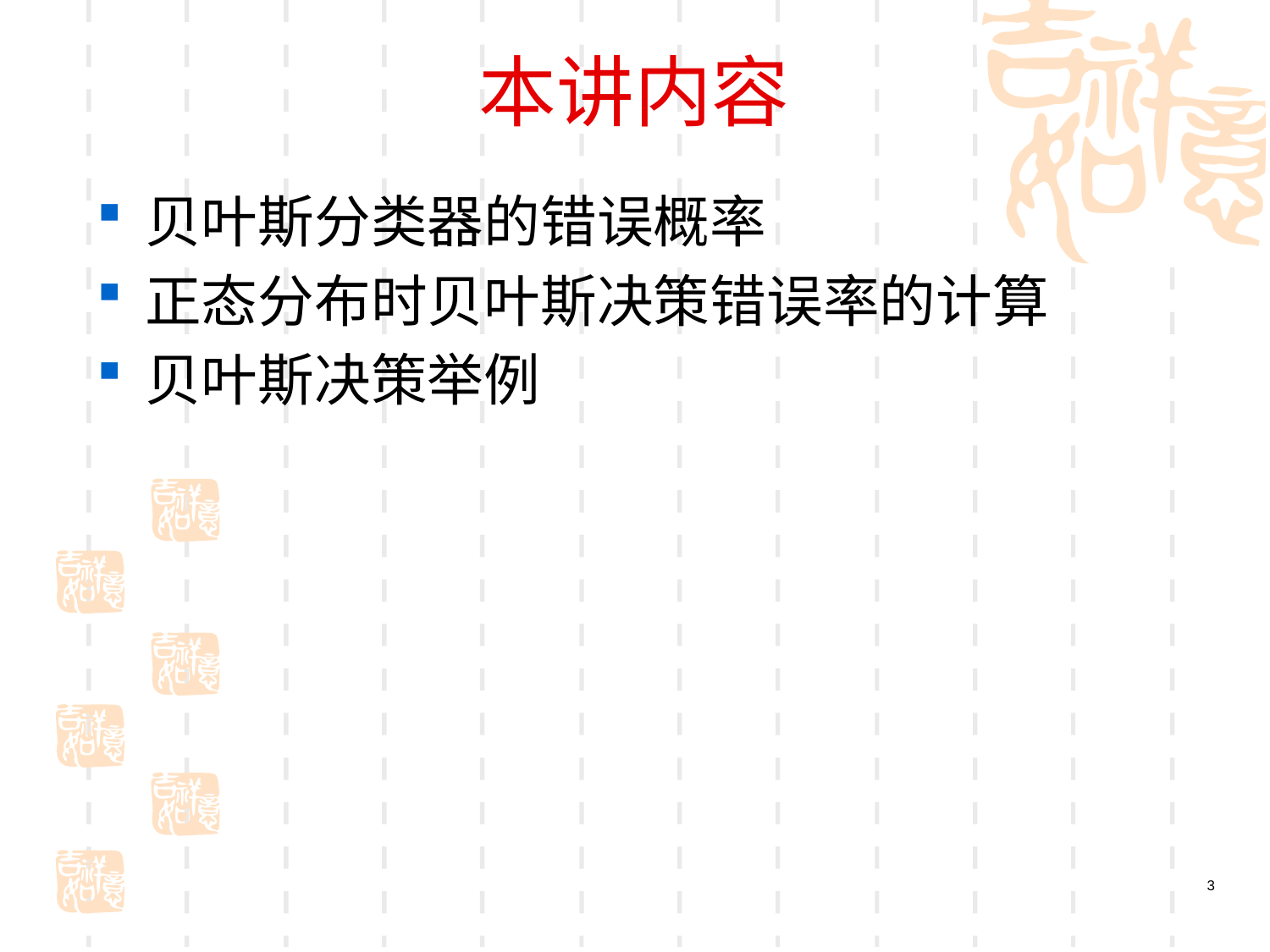

# 本讲内容
贝叶斯分类器的错误概率
正态分布时贝叶斯决策错误率的计算
贝叶斯决策举例
3